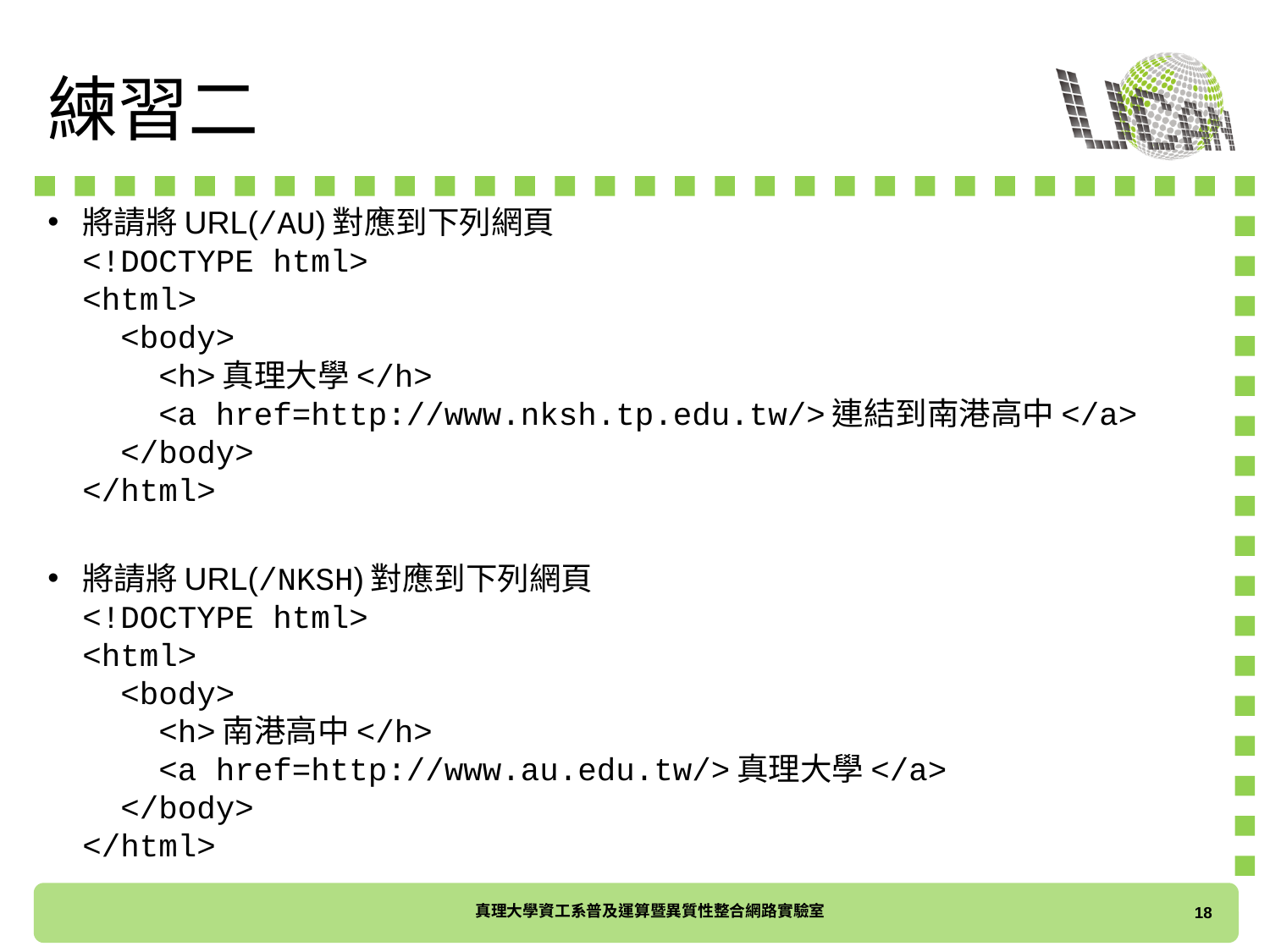

# 練習二
將請將URL(/AU)對應到下列網頁
<!DOCTYPE html>
<html>
  <body>
    <h>真理大學</h>
    <a href=http://www.nksh.tp.edu.tw/>連結到南港高中</a>
  </body>
</html>

將請將URL(/NKSH)對應到下列網頁
<!DOCTYPE html>
<html>
  <body>
    <h>南港高中</h>
    <a href=http://www.au.edu.tw/>真理大學</a>
  </body>
</html>
18
真理大學資工系普及運算暨異質性整合網路實驗室